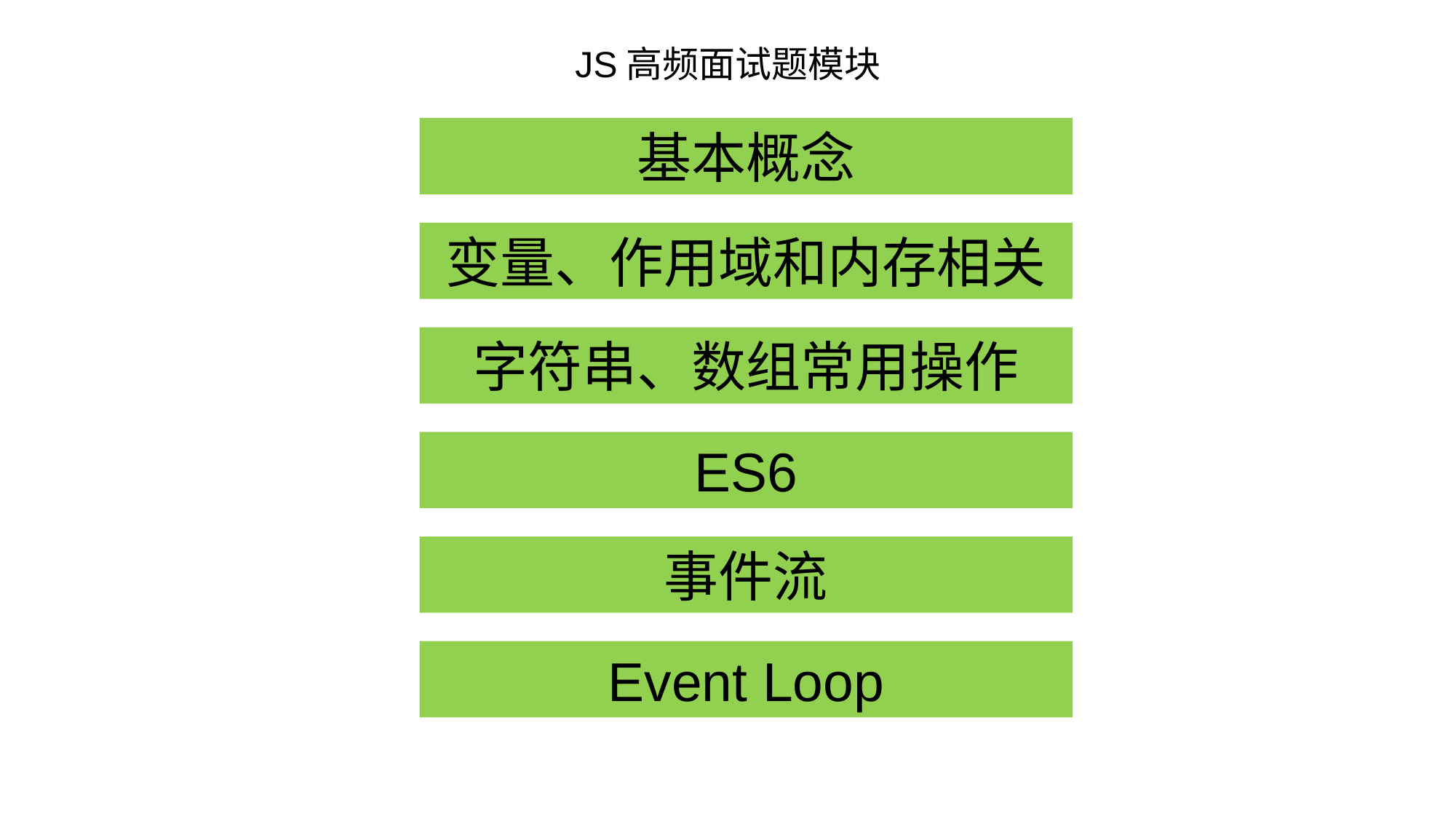

JS高频面试题模块
基本概念
变量、作用域和内存相关
字符串、数组常用操作
ES6
事件流
Event Loop